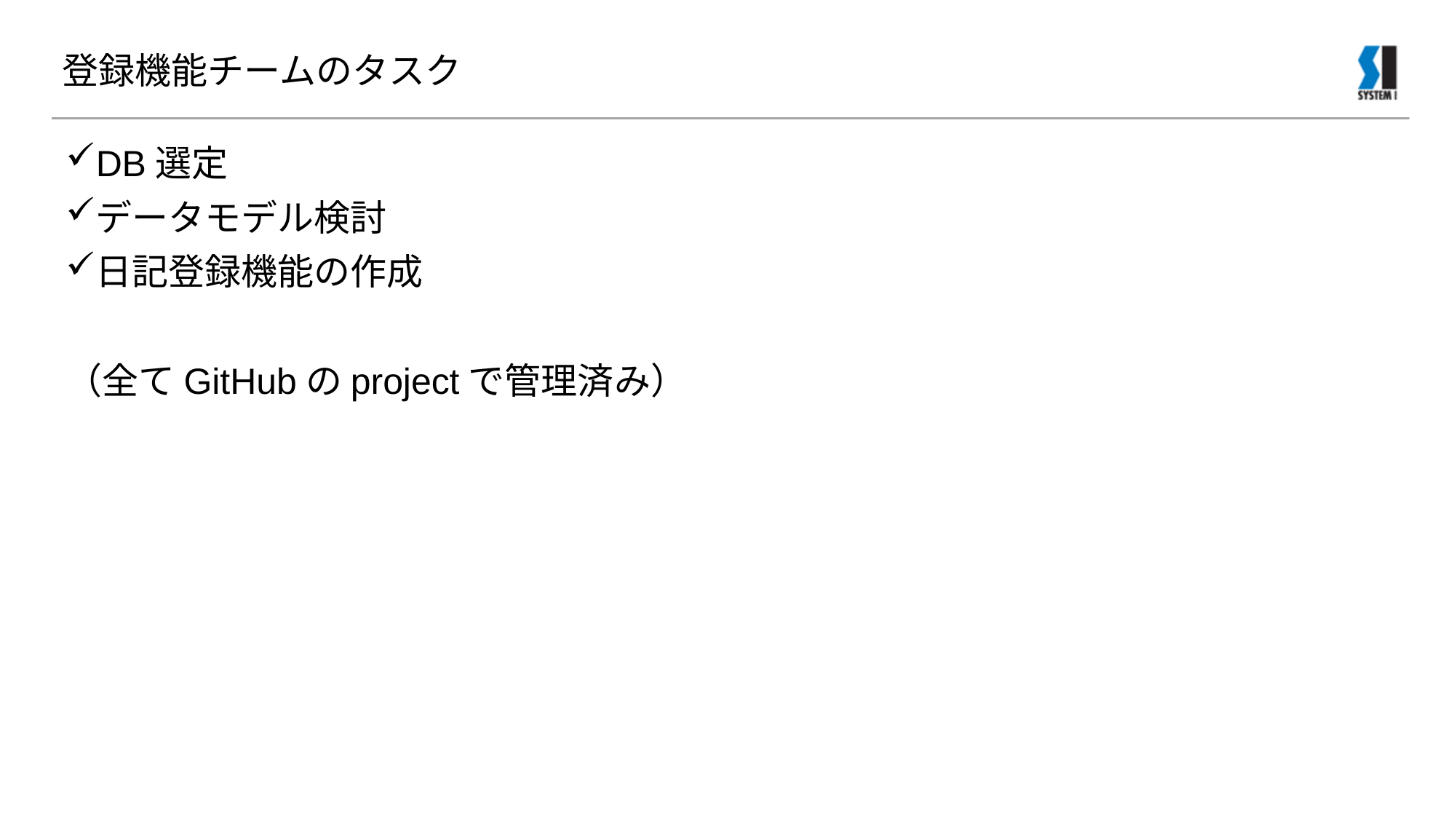

# 登録機能チームのタスク
DB選定
データモデル検討
日記登録機能の作成

（全てGitHubのprojectで管理済み）